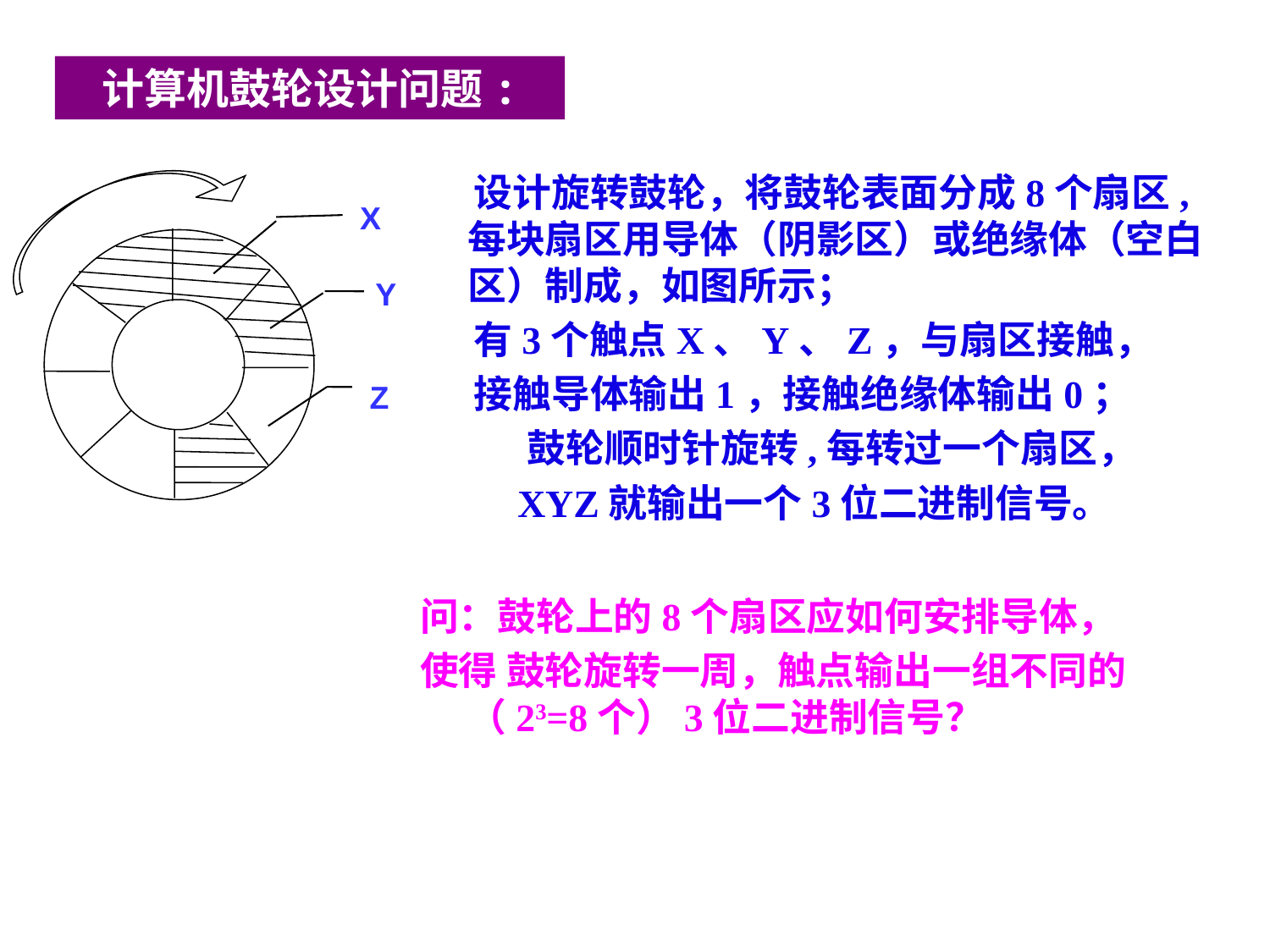

计算机鼓轮设计问题:
     设计旋转鼓轮，将鼓轮表面分成8个扇区,每块扇区用导体（阴影区）或绝缘体（空白区）制成，如图所示；
     有3个触点X、Y、Z，与扇区接触，
     接触导体输出1，接触绝缘体输出0；
           鼓轮顺时针旋转,每转过一个扇区，
          XYZ就输出一个3位二进制信号。

问：鼓轮上的8个扇区应如何安排导体，
使得 鼓轮旋转一周，触点输出一组不同的（23=8个）3位二进制信号？

X
Y
Z